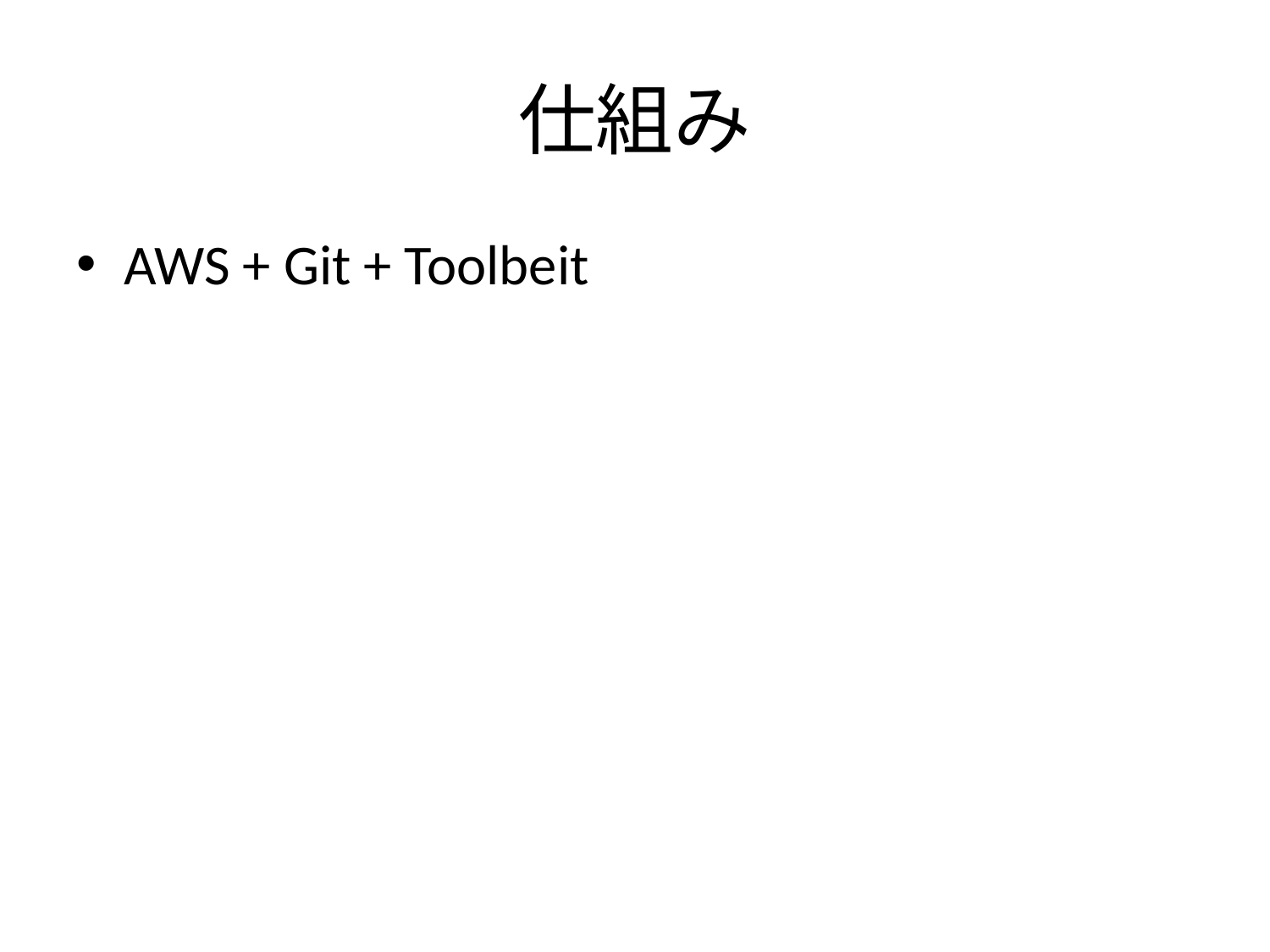

# 仕組み
AWS + Git + Toolbeit